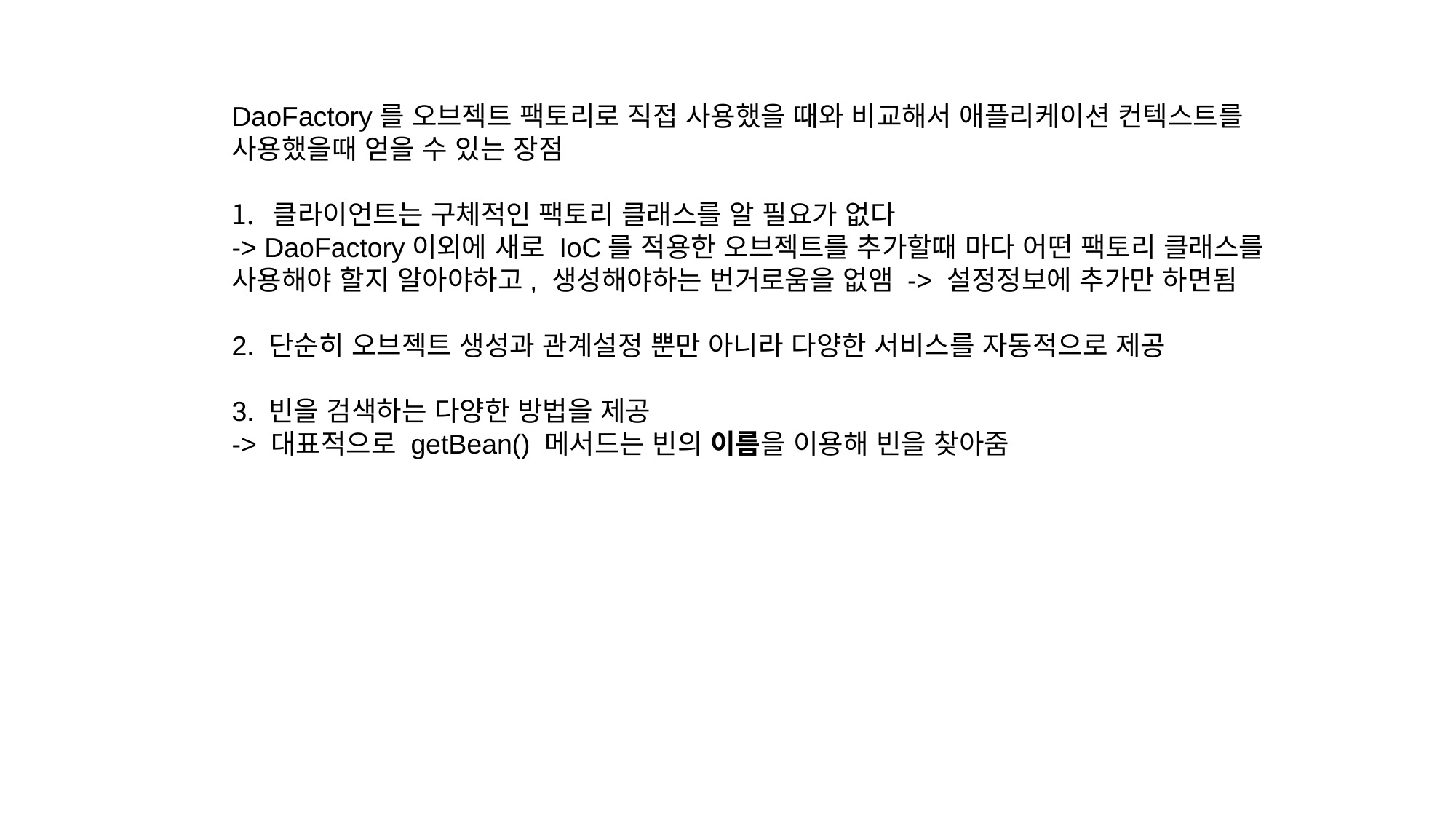

DaoFactory를 오브젝트 팩토리로 직접 사용했을 때와 비교해서 애플리케이션 컨텍스트를 사용했을때 얻을 수 있는 장점

클라이언트는 구체적인 팩토리 클래스를 알 필요가 없다
-> DaoFactory이외에 새로 IoC를 적용한 오브젝트를 추가할때 마다 어떤 팩토리 클래스를 사용해야 할지 알아야하고, 생성해야하는 번거로움을 없앰 -> 설정정보에 추가만 하면됨

2. 단순히 오브젝트 생성과 관계설정 뿐만 아니라 다양한 서비스를 자동적으로 제공

3. 빈을 검색하는 다양한 방법을 제공
-> 대표적으로 getBean() 메서드는 빈의 이름을 이용해 빈을 찾아줌